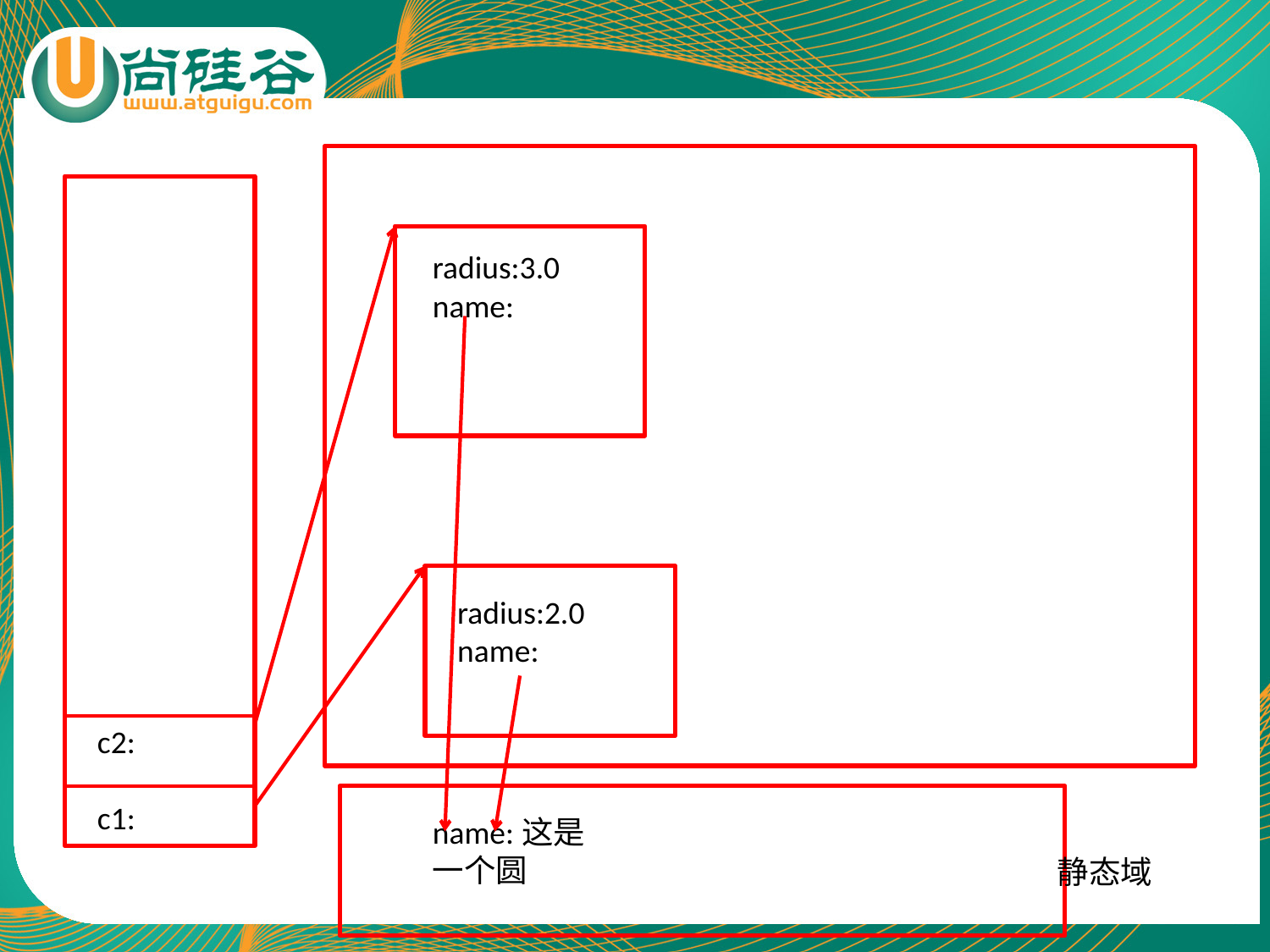

radius:3.0
name:

radius:2.0
name:
c2:

c1:

name:这是一个圆
静态域